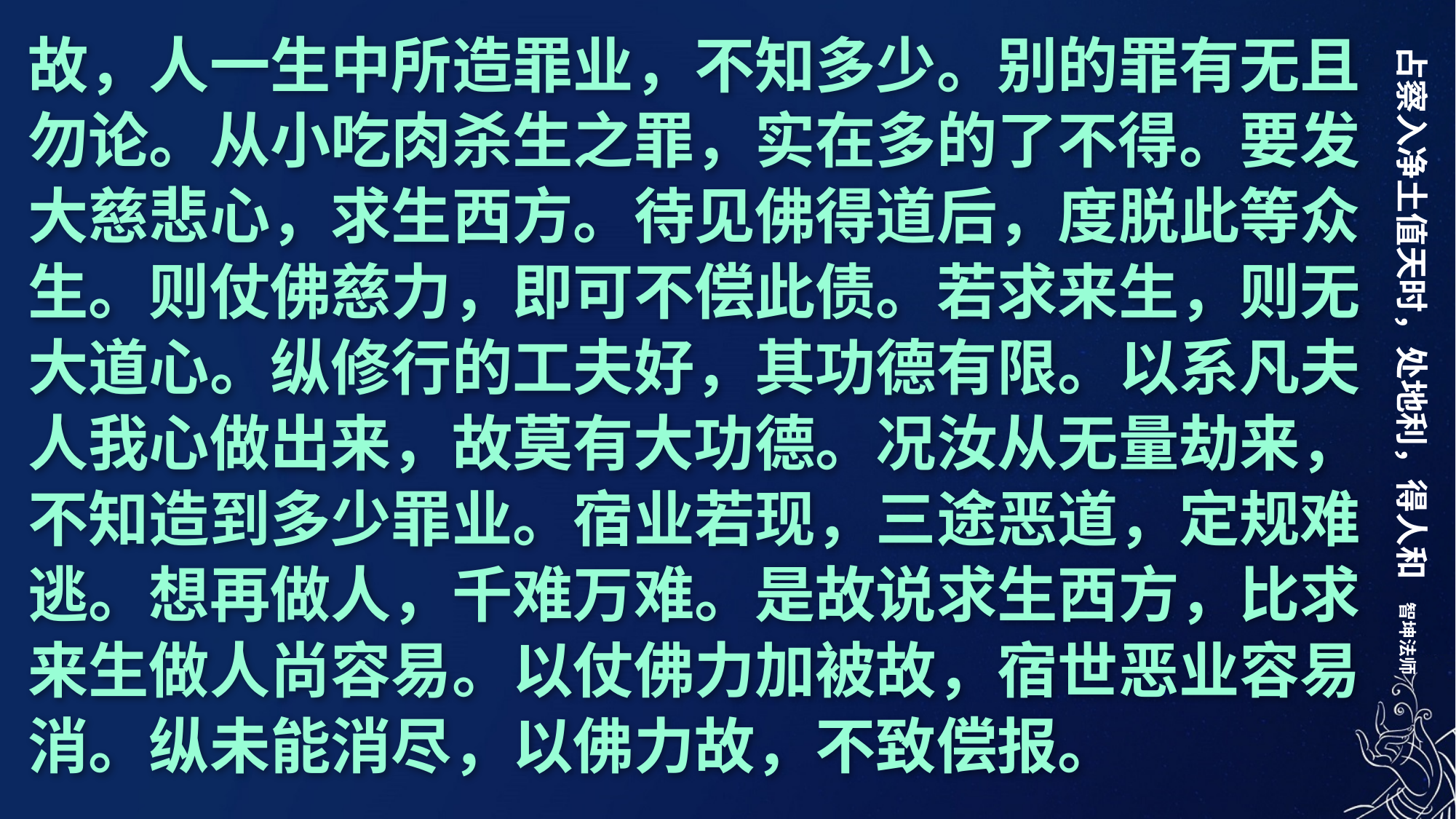

故，人一生中所造罪业，不知多少。别的罪有无且勿论。从小吃肉杀生之罪，实在多的了不得。要发大慈悲心，求生西方。待见佛得道后，度脱此等众生。则仗佛慈力，即可不偿此债。若求来生，则无大道心。纵修行的工夫好，其功德有限。以系凡夫人我心做出来，故莫有大功德。况汝从无量劫来，不知造到多少罪业。宿业若现，三途恶道，定规难逃。想再做人，千难万难。是故说求生西方，比求来生做人尚容易。以仗佛力加被故，宿世恶业容易消。纵未能消尽，以佛力故，不致偿报。